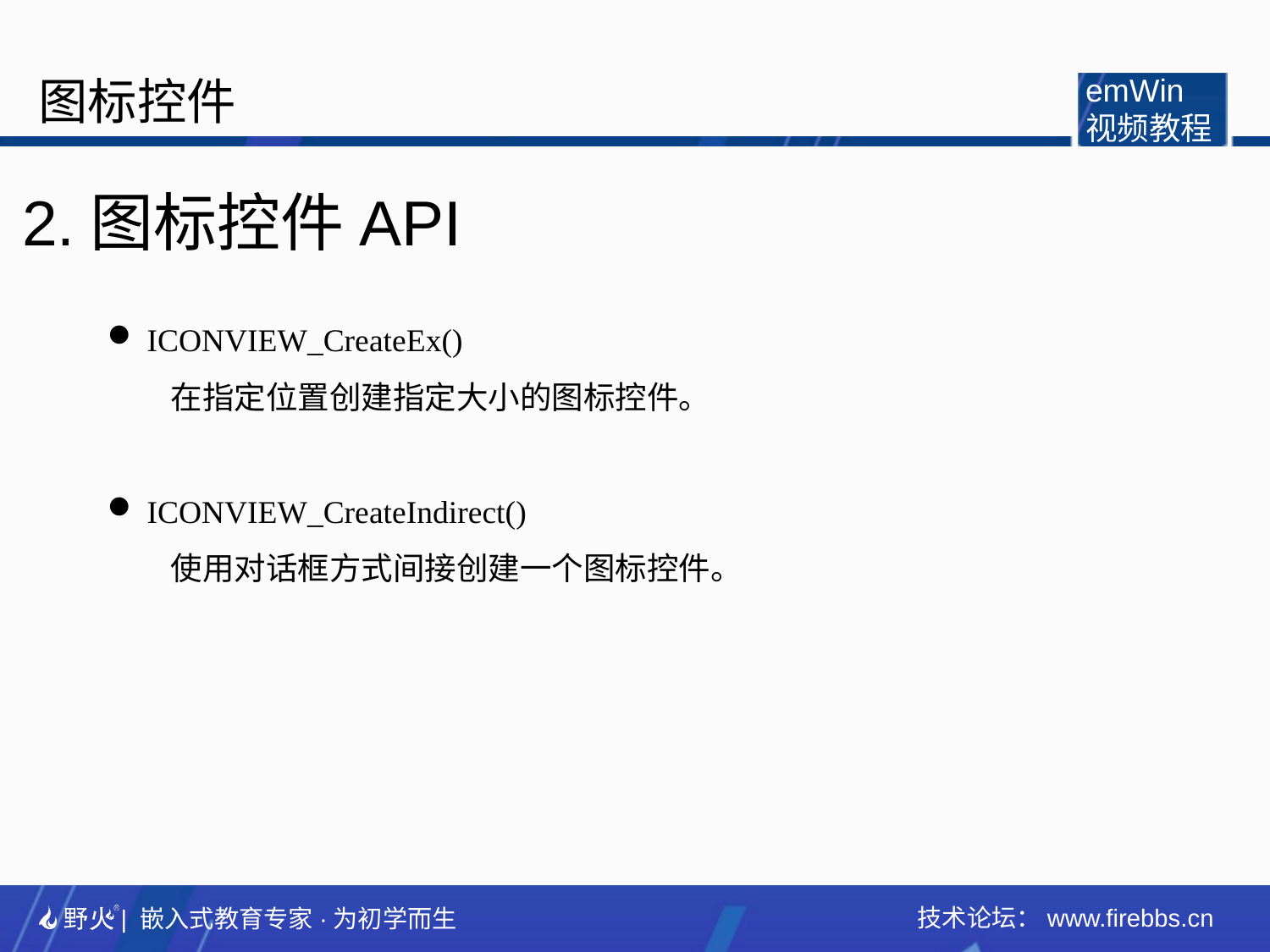

图标控件
emWin
视频教程
2.图标控件API
ICONVIEW_CreateEx()
在指定位置创建指定大小的图标控件。

ICONVIEW_CreateIndirect()
使用对话框方式间接创建一个图标控件。